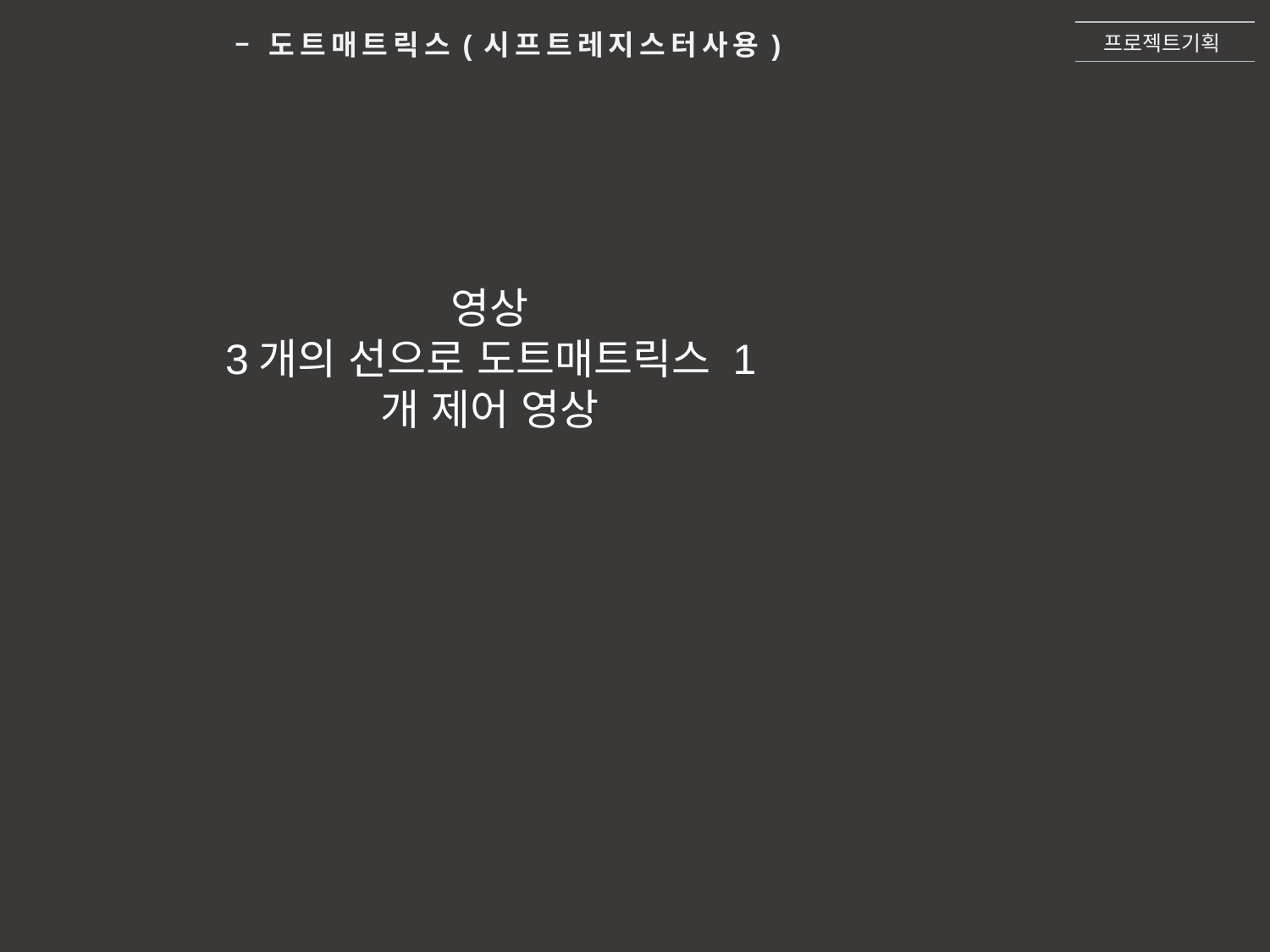

프로젝트기획
Ⅲ 부품조사 – 도트매트릭스(시프트레지스터사용)
영상
 3개의 선으로 도트매트릭스 1개 제어 영상